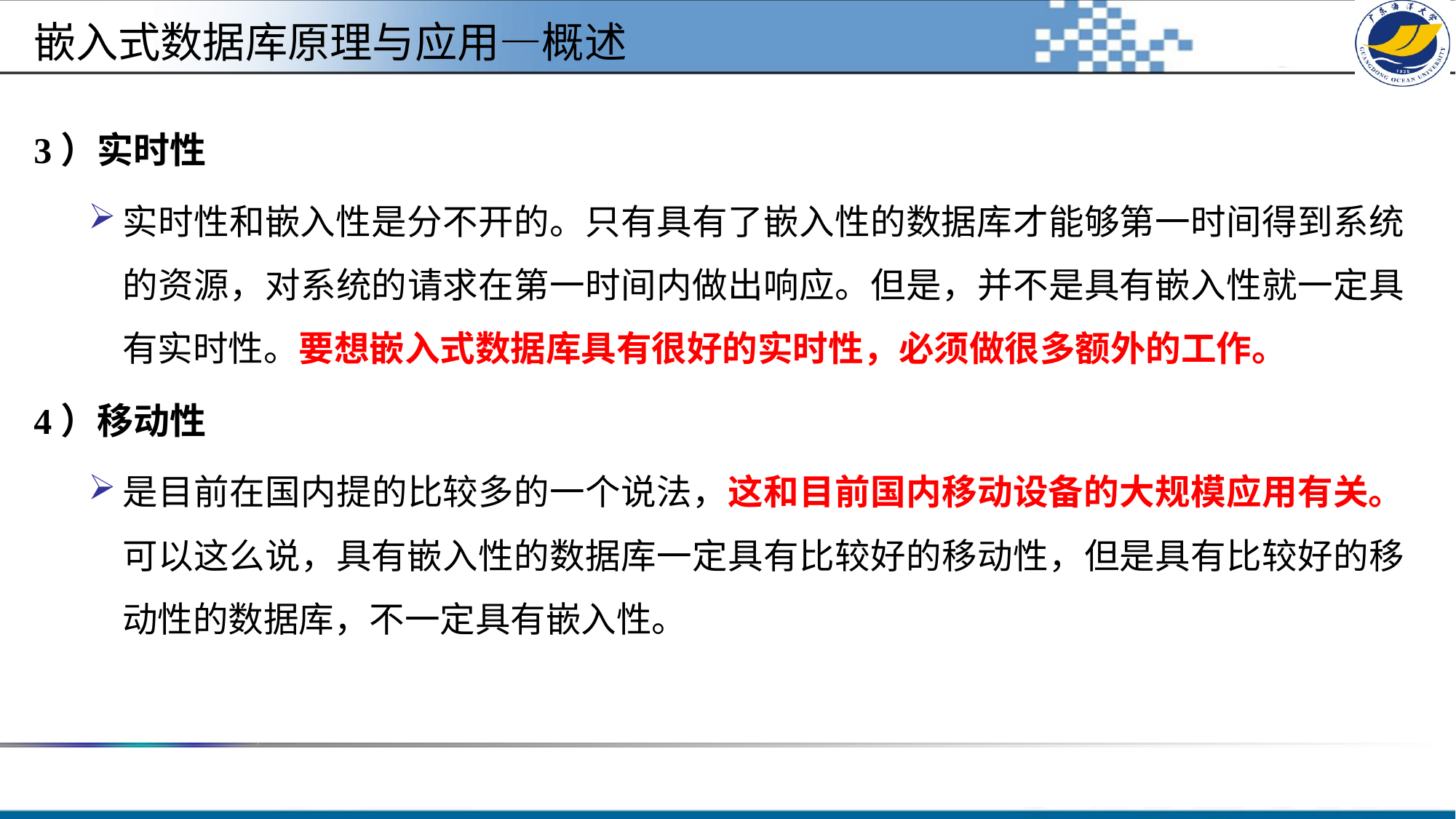

#
嵌入式数据库原理与应用—概述
3）实时性
实时性和嵌入性是分不开的。只有具有了嵌入性的数据库才能够第一时间得到系统的资源，对系统的请求在第一时间内做出响应。但是，并不是具有嵌入性就一定具有实时性。要想嵌入式数据库具有很好的实时性，必须做很多额外的工作。
4）移动性
是目前在国内提的比较多的一个说法，这和目前国内移动设备的大规模应用有关。可以这么说，具有嵌入性的数据库一定具有比较好的移动性，但是具有比较好的移动性的数据库，不一定具有嵌入性。